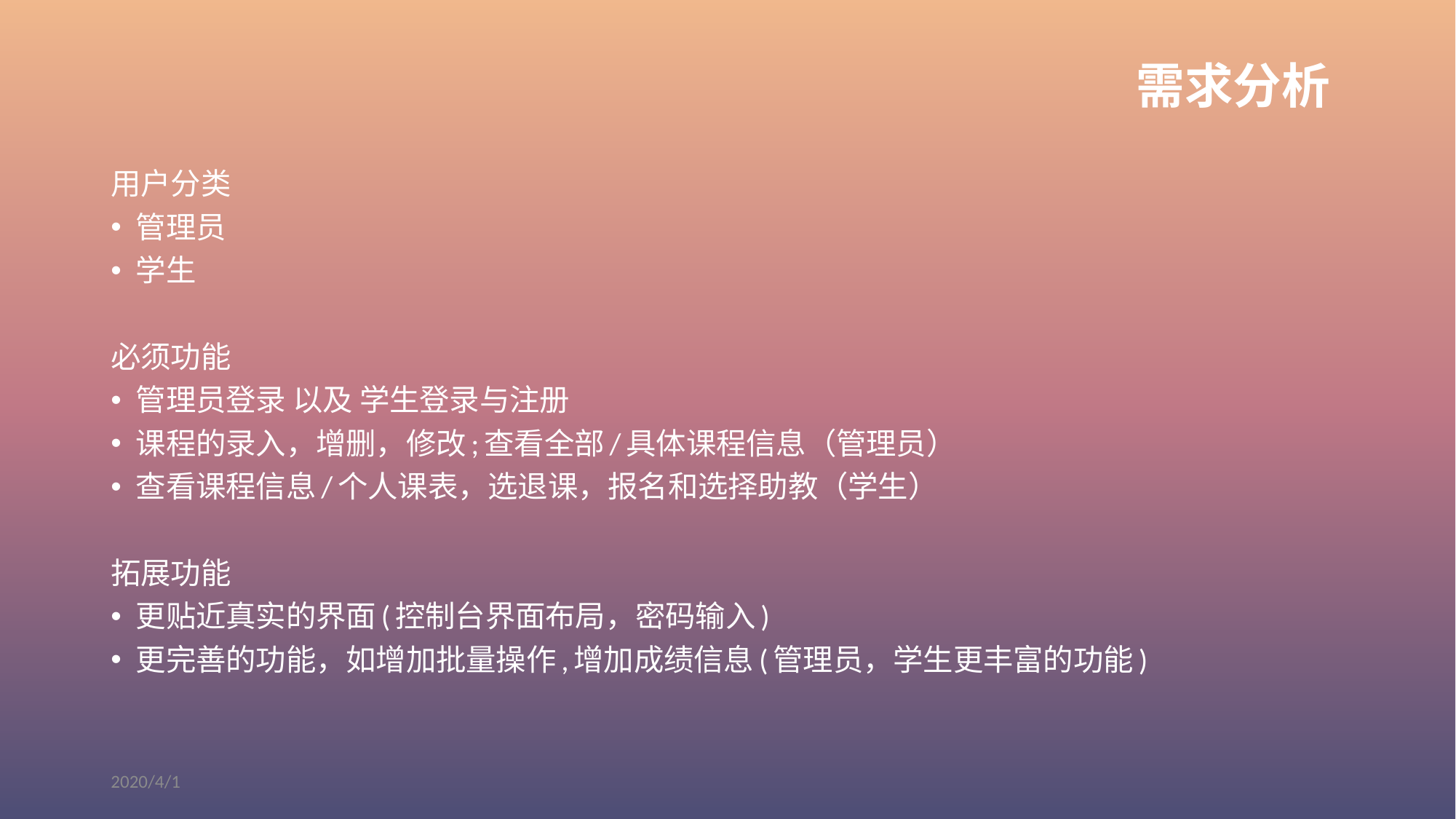

需求分析
用户分类
管理员
学生

必须功能
管理员登录 以及 学生登录与注册
课程的录入，增删，修改;查看全部/具体课程信息（管理员）
查看课程信息/个人课表，选退课，报名和选择助教（学生）

拓展功能
更贴近真实的界面(控制台界面布局，密码输入)
更完善的功能，如增加批量操作,增加成绩信息(管理员，学生更丰富的功能)

2020/4/1